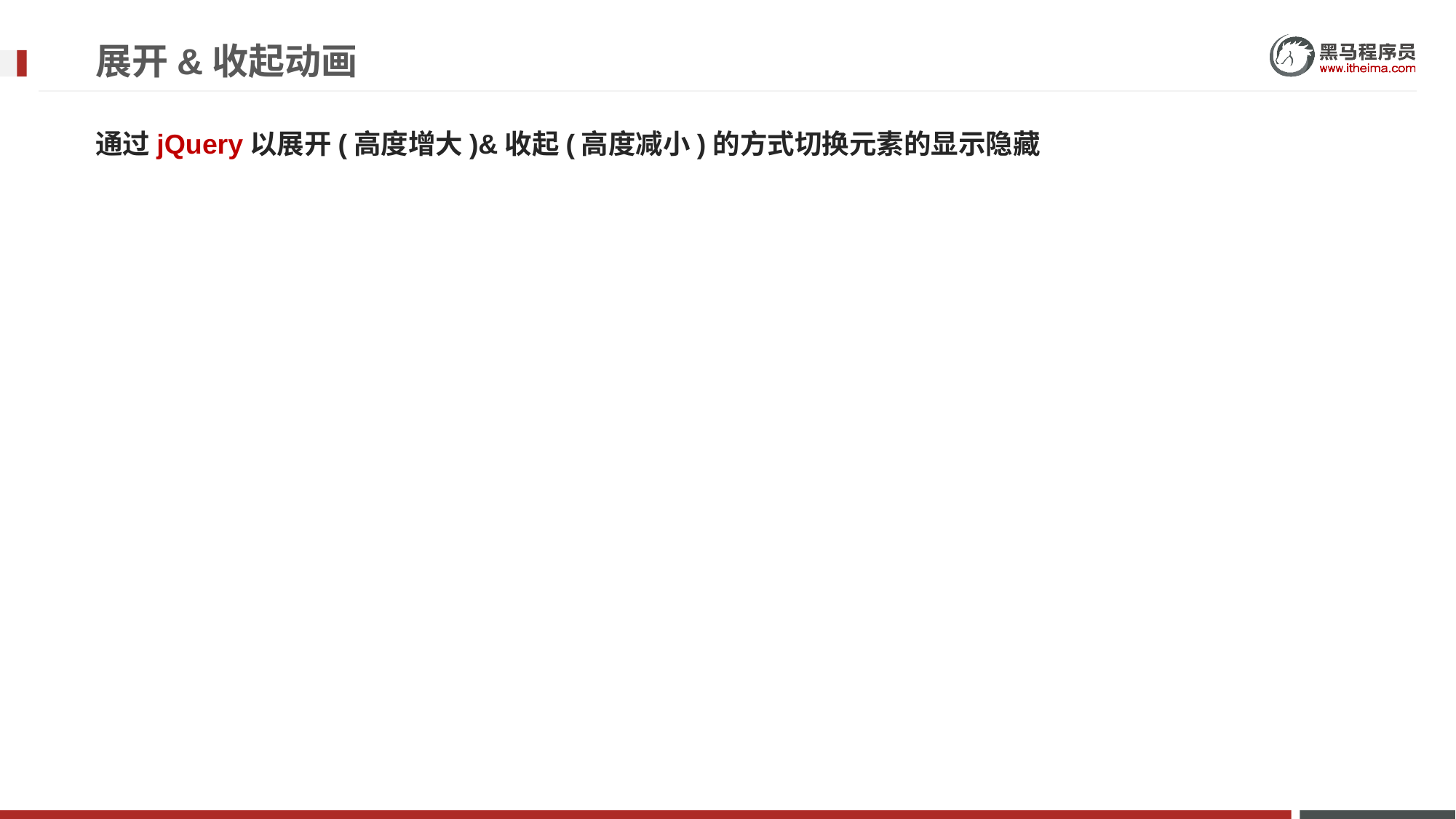

# 展开&收起动画
通过jQuery以展开(高度增大)&收起(高度减小)的方式切换元素的显示隐藏